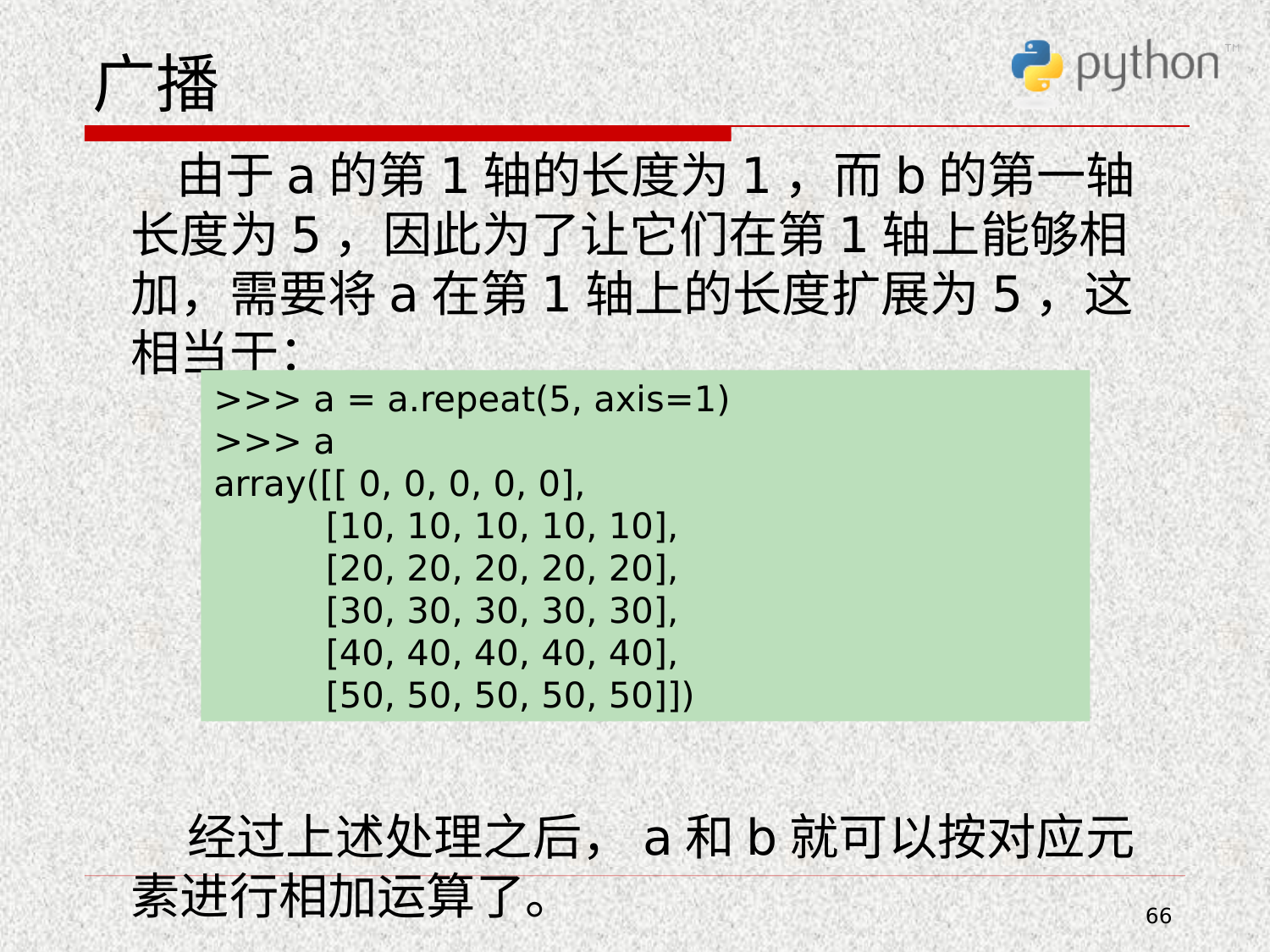

# 广播
         由于a的第1轴的长度为1，而b的第一轴长度为5，因此为了让它们在第1轴上能够相加，需要将a在第1轴上的长度扩展为5，这相当于：

          经过上述处理之后，a和b就可以按对应元素进行相加运算了。
>>> a = a.repeat(5, axis=1)
>>> a
array([[ 0, 0, 0, 0, 0],
          [10, 10, 10, 10, 10],
          [20, 20, 20, 20, 20],
          [30, 30, 30, 30, 30],
          [40, 40, 40, 40, 40],
          [50, 50, 50, 50, 50]])
66